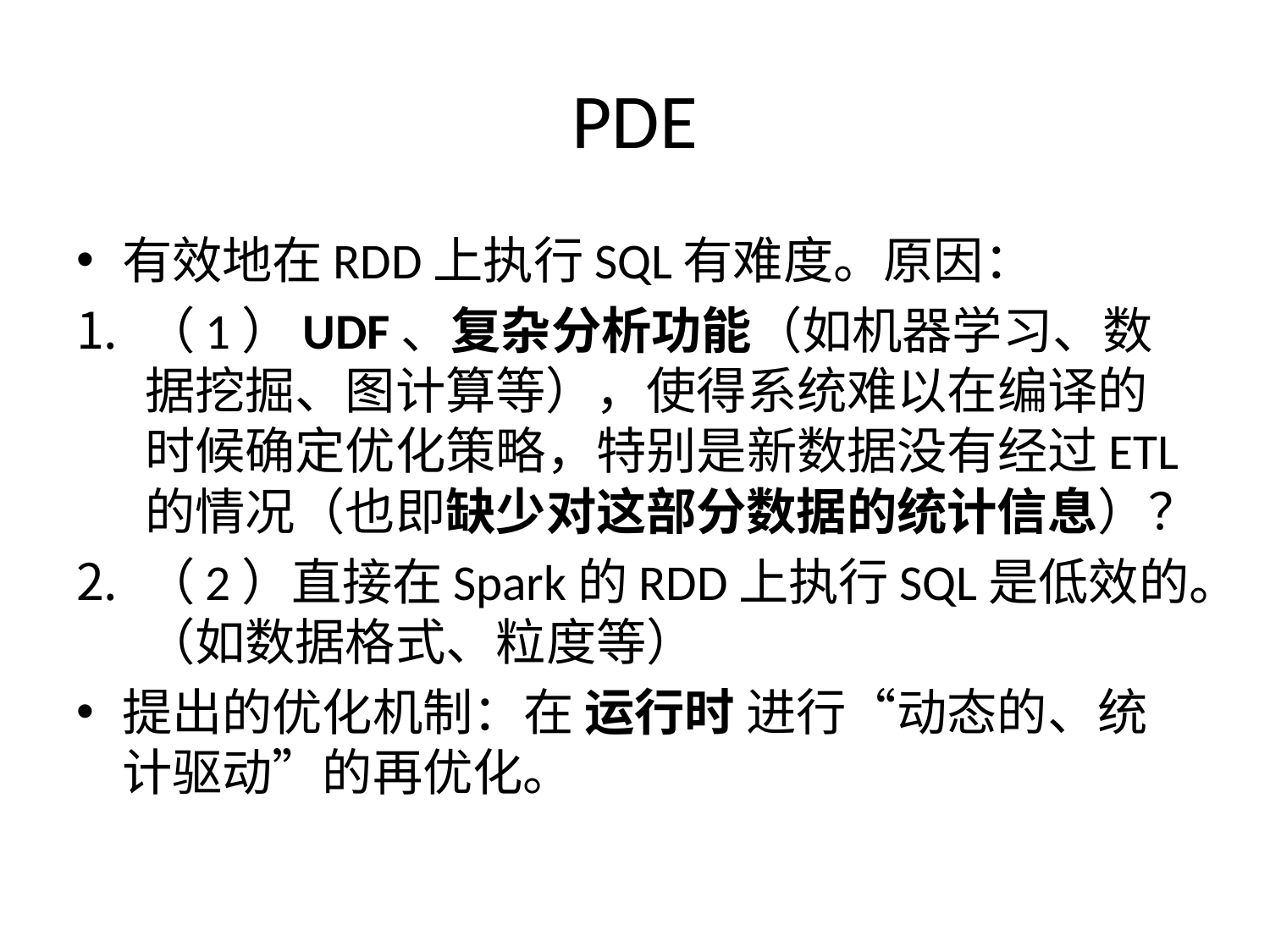

# PDE
有效地在RDD上执行SQL有难度。原因：
（1）UDF、复杂分析功能（如机器学习、数据挖掘、图计算等），使得系统难以在编译的时候确定优化策略，特别是新数据没有经过ETL的情况（也即缺少对这部分数据的统计信息）？
（2）直接在Spark的RDD上执行SQL是低效的。（如数据格式、粒度等）
提出的优化机制：在 运行时 进行“动态的、统计驱动”的再优化。